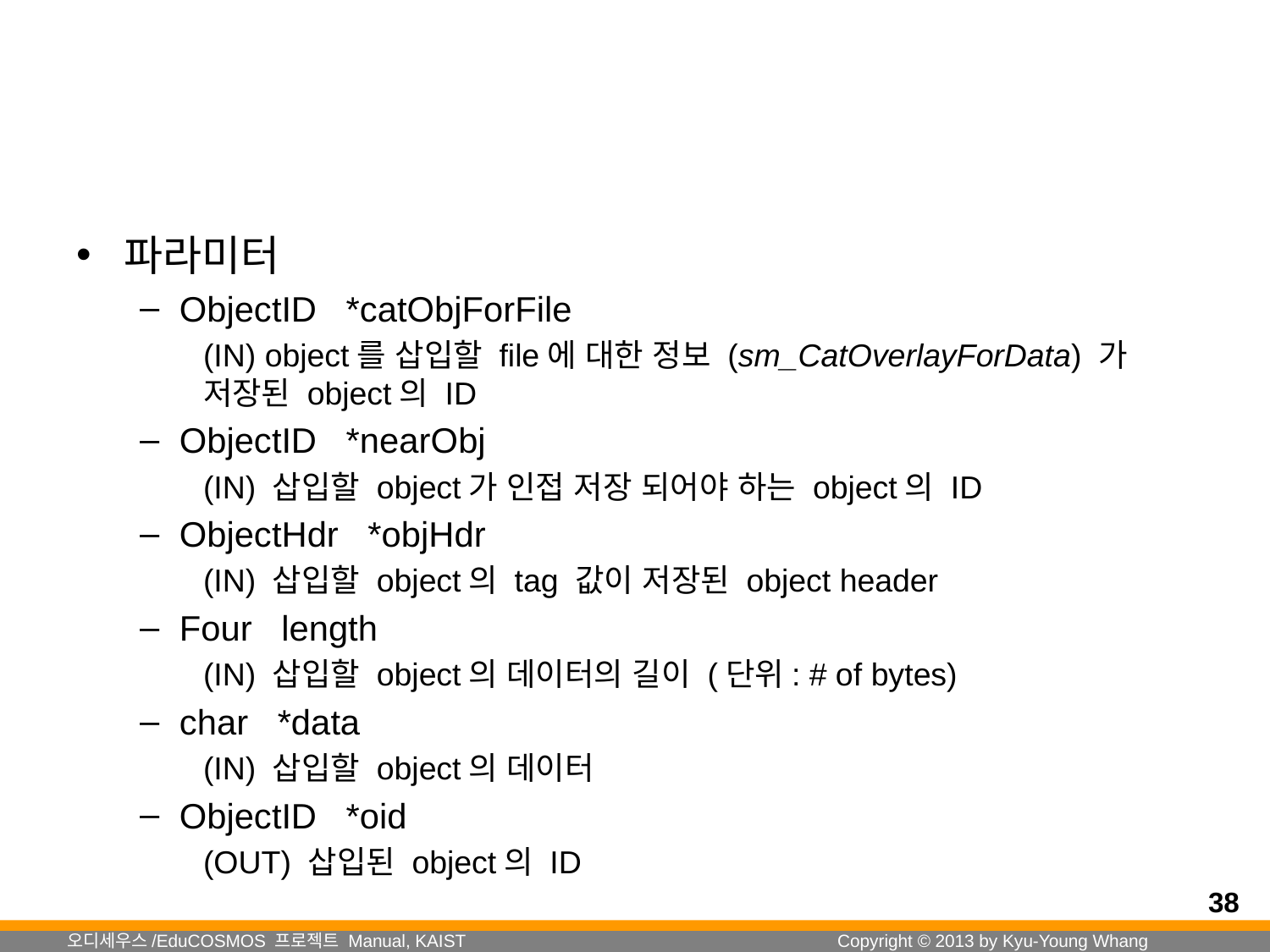

#
파라미터
ObjectID   *catObjForFile
(IN) object를 삽입할 file에 대한 정보 (sm_CatOverlayForData) 가 저장된 object의 ID
ObjectID   *nearObj
(IN) 삽입할 object가 인접 저장 되어야 하는 object의 ID
ObjectHdr   *objHdr
(IN) 삽입할 object의 tag 값이 저장된 object header
Four   length
(IN) 삽입할 object의 데이터의 길이 (단위: # of bytes)
char   *data
(IN) 삽입할 object의 데이터
ObjectID   *oid
(OUT) 삽입된 object의 ID